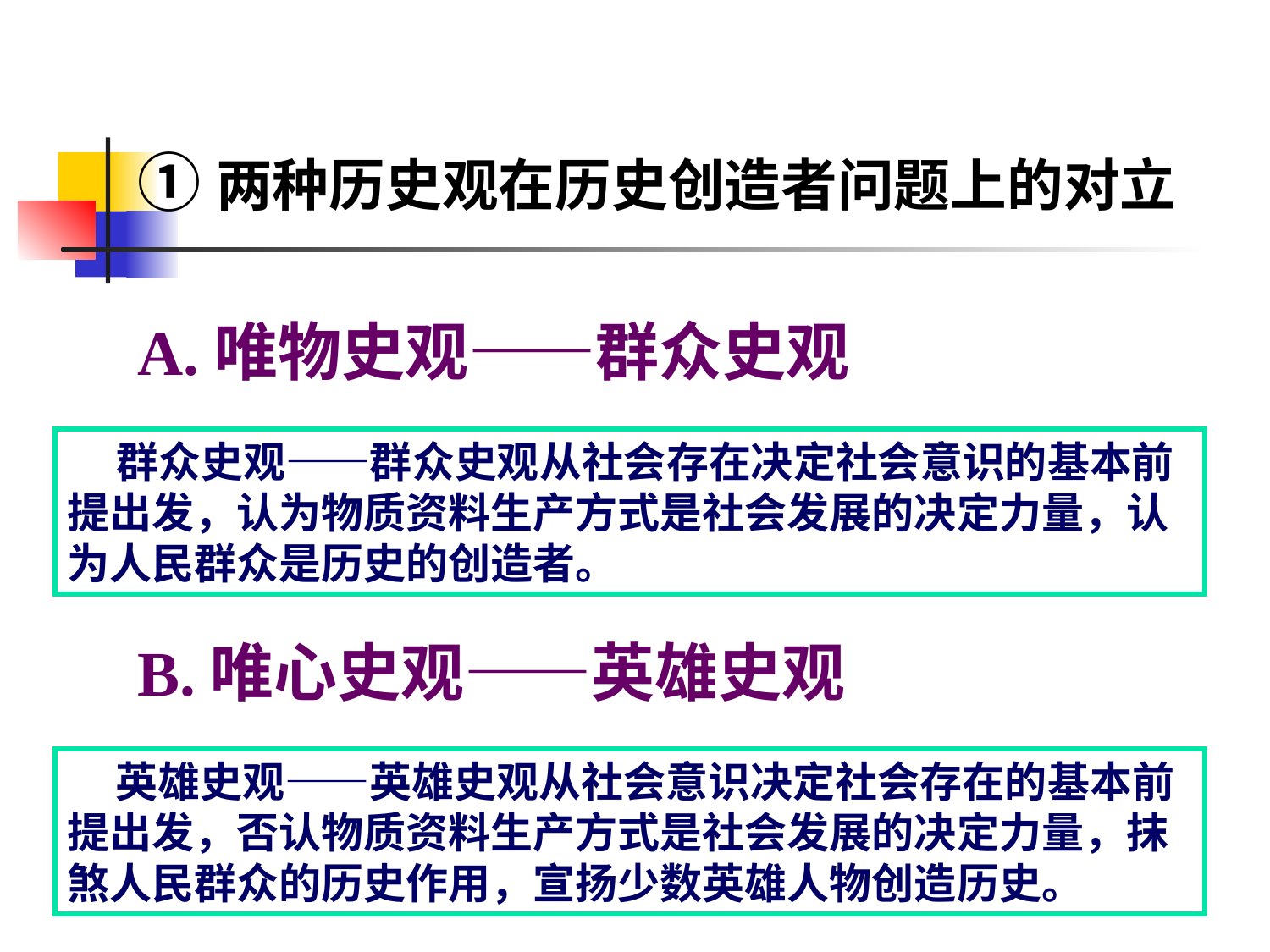

①两种历史观在历史创造者问题上的对立
A.唯物史观——群众史观
     群众史观——群众史观从社会存在决定社会意识的基本前提出发，认为物质资料生产方式是社会发展的决定力量，认为人民群众是历史的创造者。
B.唯心史观——英雄史观
    英雄史观——英雄史观从社会意识决定社会存在的基本前提出发，否认物质资料生产方式是社会发展的决定力量，抹煞人民群众的历史作用，宣扬少数英雄人物创造历史。